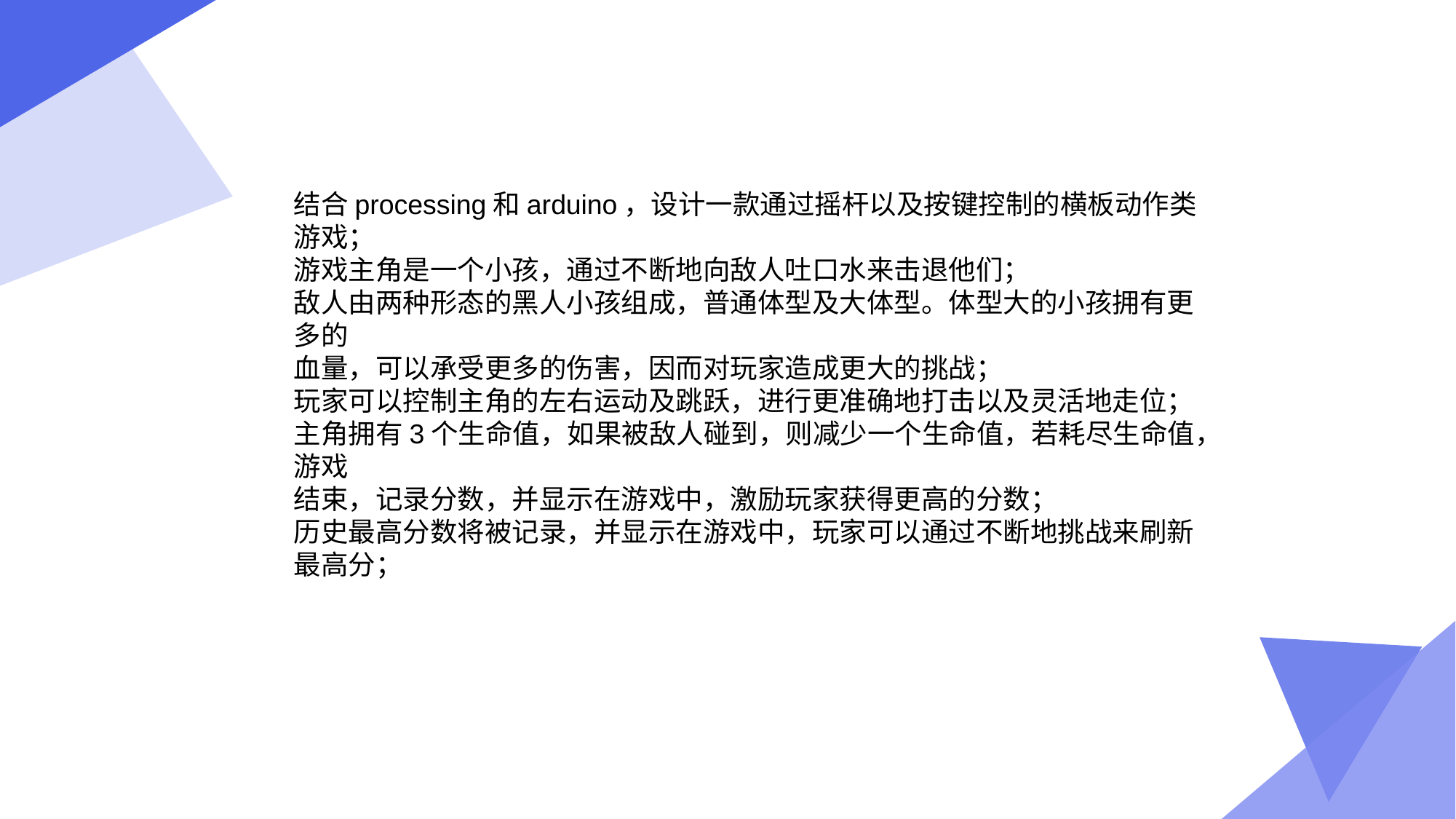

结合processing和arduino，设计一款通过摇杆以及按键控制的横板动作类游戏；
游戏主角是一个小孩，通过不断地向敌人吐口水来击退他们；
敌人由两种形态的黑人小孩组成，普通体型及大体型。体型大的小孩拥有更多的
血量，可以承受更多的伤害，因而对玩家造成更大的挑战；
玩家可以控制主角的左右运动及跳跃，进行更准确地打击以及灵活地走位；
主角拥有3个生命值，如果被敌人碰到，则减少一个生命值，若耗尽生命值，游戏
结束，记录分数，并显示在游戏中，激励玩家获得更高的分数；
历史最高分数将被记录，并显示在游戏中，玩家可以通过不断地挑战来刷新最高分；